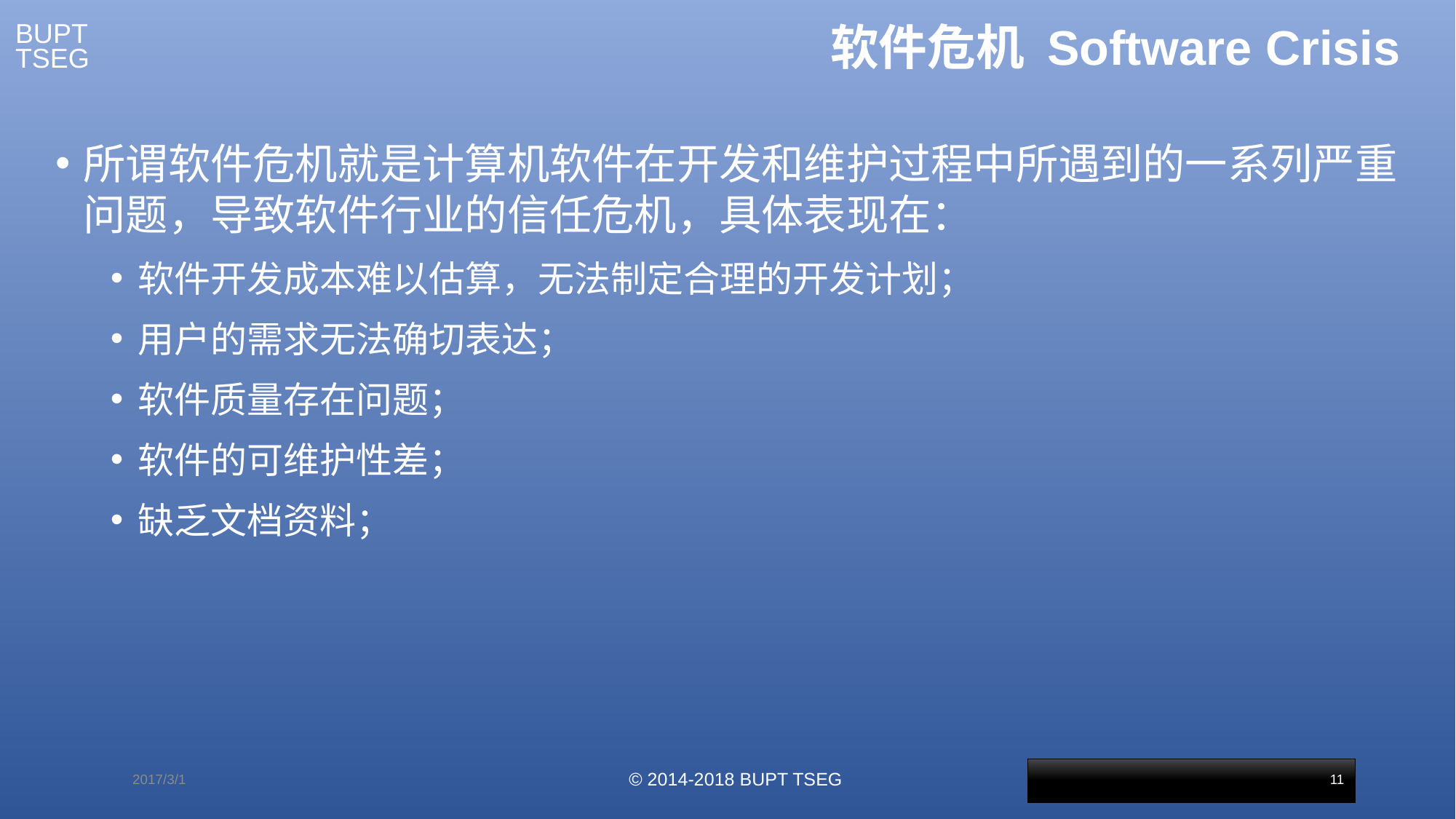

# 软件危机 Software Crisis
所谓软件危机就是计算机软件在开发和维护过程中所遇到的一系列严重问题，导致软件行业的信任危机，具体表现在：
软件开发成本难以估算，无法制定合理的开发计划；
用户的需求无法确切表达；
软件质量存在问题；
软件的可维护性差；
缺乏文档资料；
2017/3/1
© 2014-2018 BUPT TSEG
11